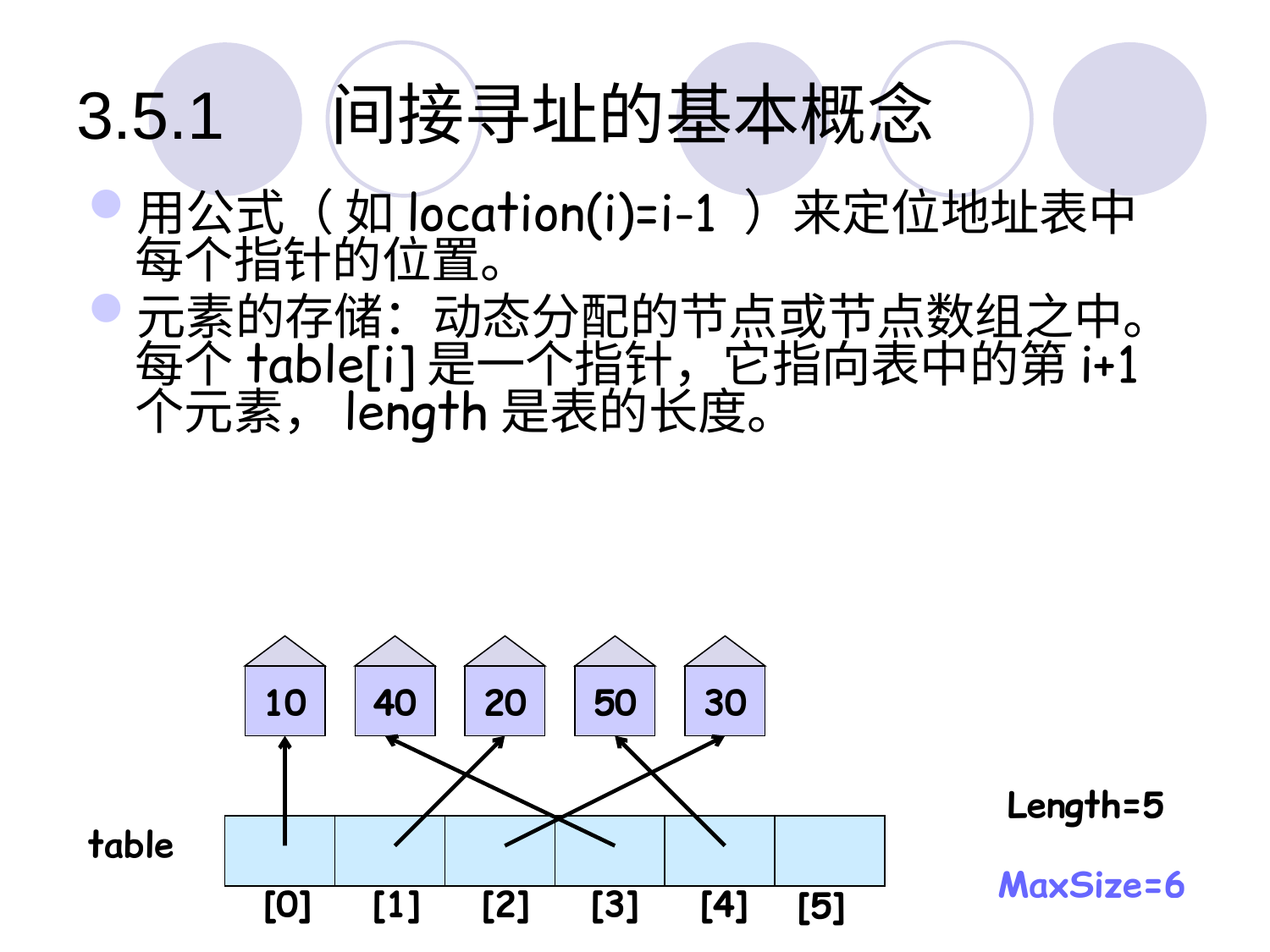

# 3.5.1	间接寻址的基本概念
用公式（ 如location(i)=i-1 ）来定位地址表中每个指针的位置。
元素的存储：动态分配的节点或节点数组之中。每个table[i]是一个指针，它指向表中的第i+1个元素，length是表的长度。

10
40
20
50
30

Length=5
table

MaxSize=6

47
   [0]    [1]    [2]    [3]    [4]
[5]